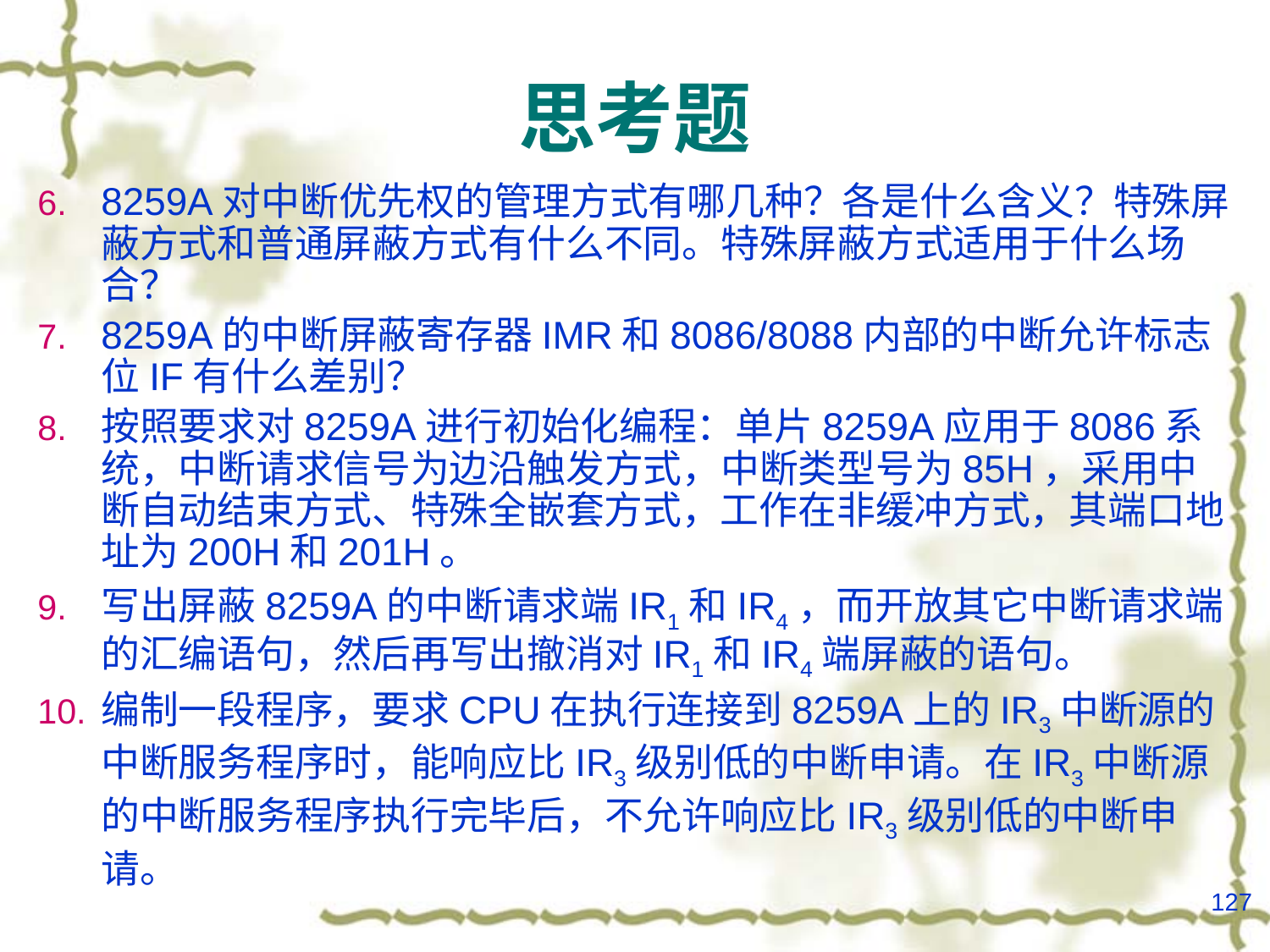

# 思考题
8259A对中断优先权的管理方式有哪几种？各是什么含义？特殊屏蔽方式和普通屏蔽方式有什么不同。特殊屏蔽方式适用于什么场合？
8259A的中断屏蔽寄存器IMR和8086/8088内部的中断允许标志位IF有什么差别？
按照要求对8259A进行初始化编程：单片8259A应用于8086系统，中断请求信号为边沿触发方式，中断类型号为85H，采用中断自动结束方式、特殊全嵌套方式，工作在非缓冲方式，其端口地址为200H和201H。
写出屏蔽8259A的中断请求端IR1和IR4，而开放其它中断请求端的汇编语句，然后再写出撤消对IR1和IR4端屏蔽的语句。
编制一段程序，要求CPU在执行连接到8259A上的IR3中断源的中断服务程序时，能响应比IR3级别低的中断申请。在IR3中断源的中断服务程序执行完毕后，不允许响应比IR3级别低的中断申请。
127